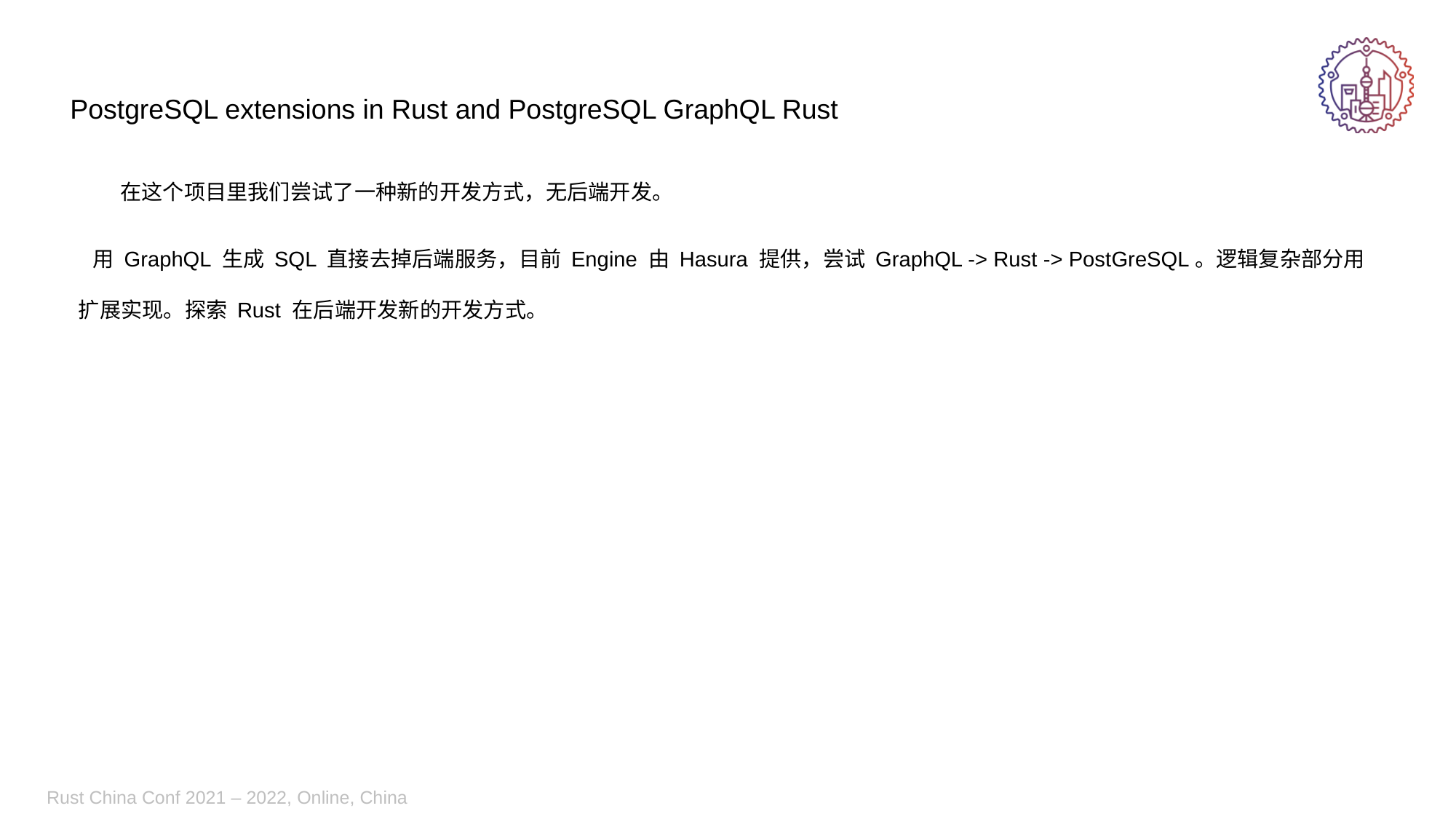

PostgreSQL extensions in Rust and PostgreSQL GraphQL Rust
  在这个项目里我们尝试了一种新的开发方式，无后端开发。
  用 GraphQL 生成 SQL 直接去掉后端服务，目前 Engine 由 Hasura 提供，尝试 GraphQL -> Rust -> PostGreSQL。逻辑复杂部分用

扩展实现。探索 Rust 在后端开发新的开发方式。